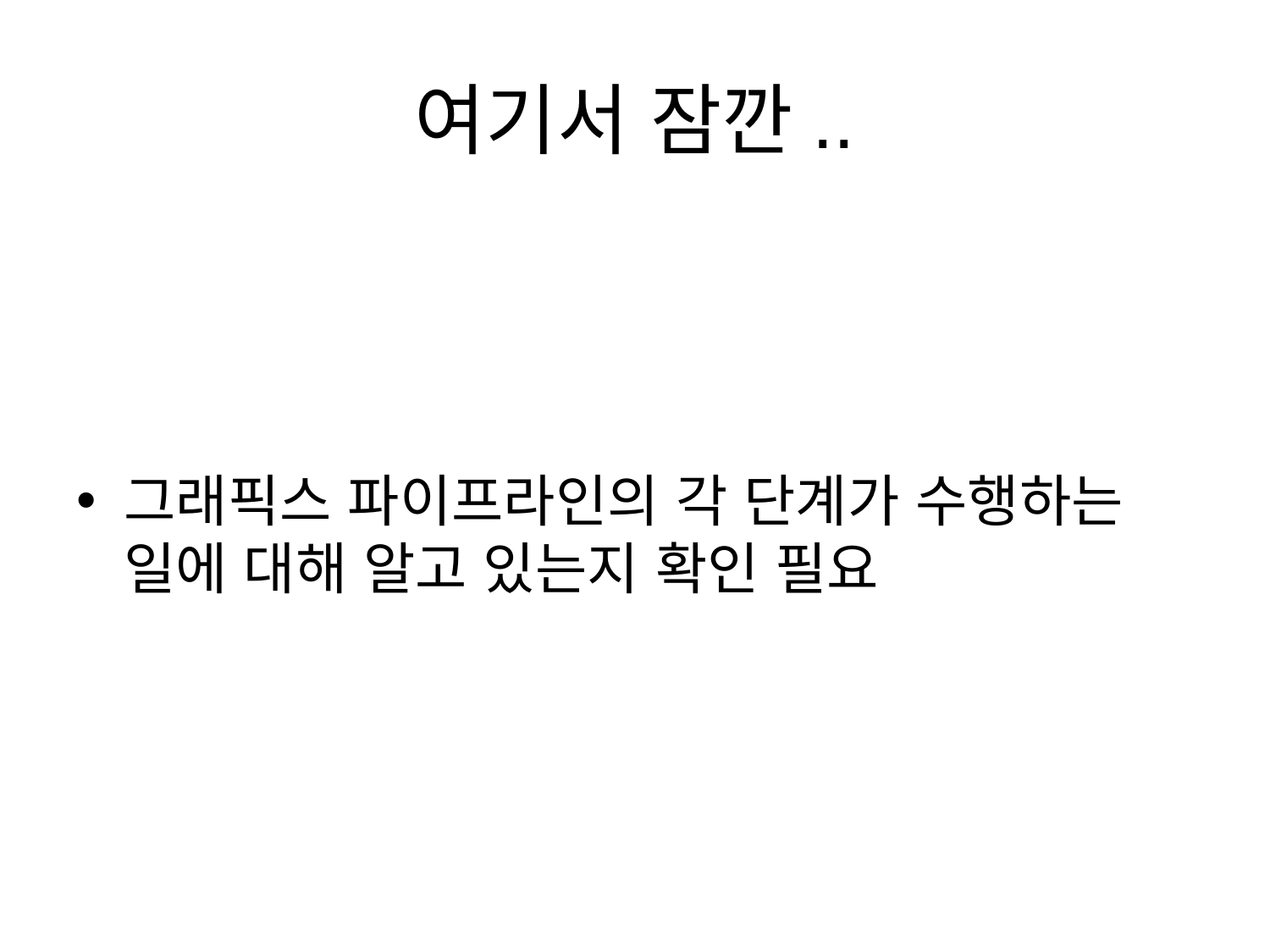

# 여기서 잠깐..

그래픽스 파이프라인의 각 단계가 수행하는 일에 대해 알고 있는지 확인 필요